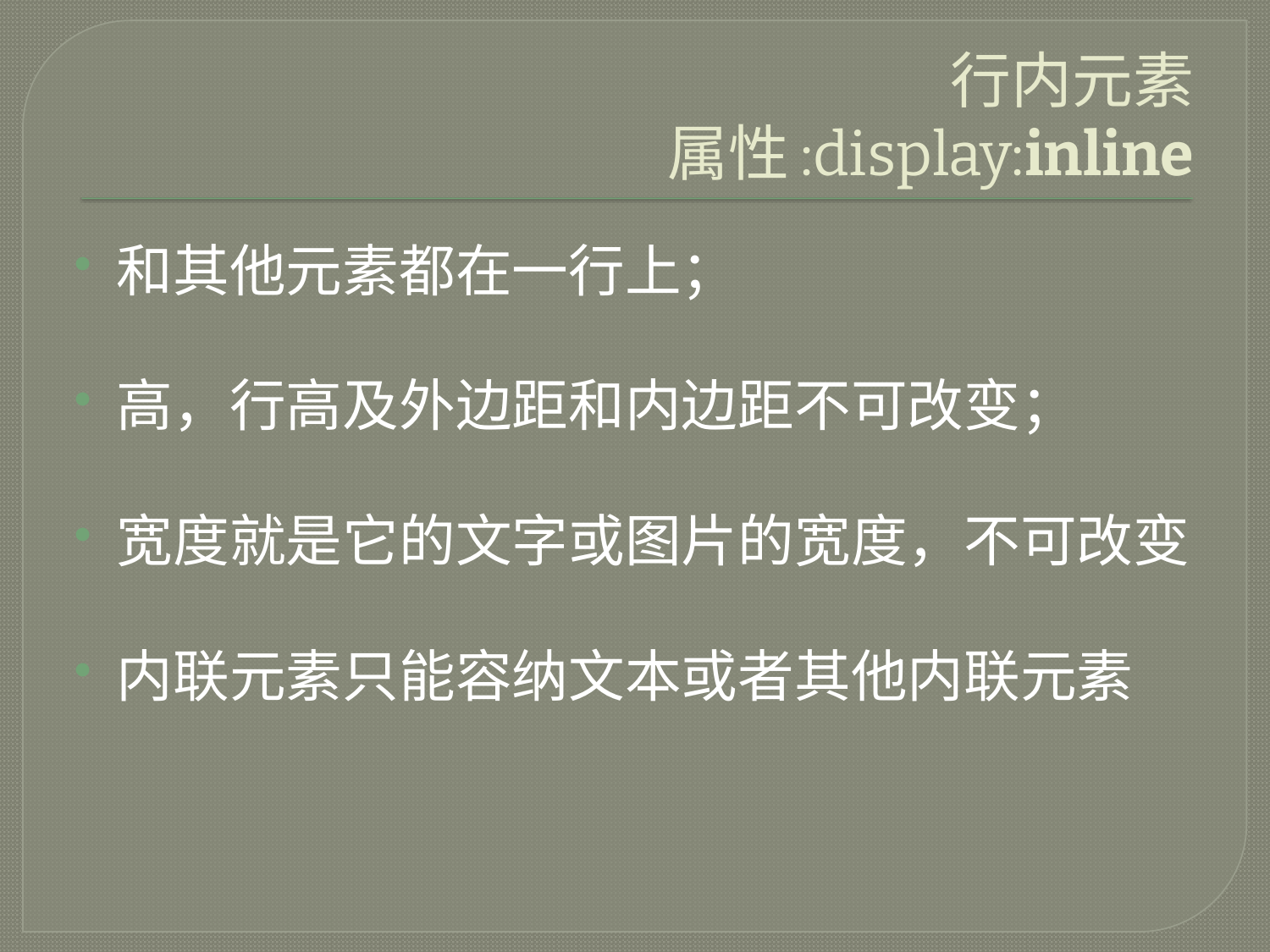

# 行内元素 属性:display:inline
和其他元素都在一行上；

高，行高及外边距和内边距不可改变；

宽度就是它的文字或图片的宽度，不可改变

内联元素只能容纳文本或者其他内联元素